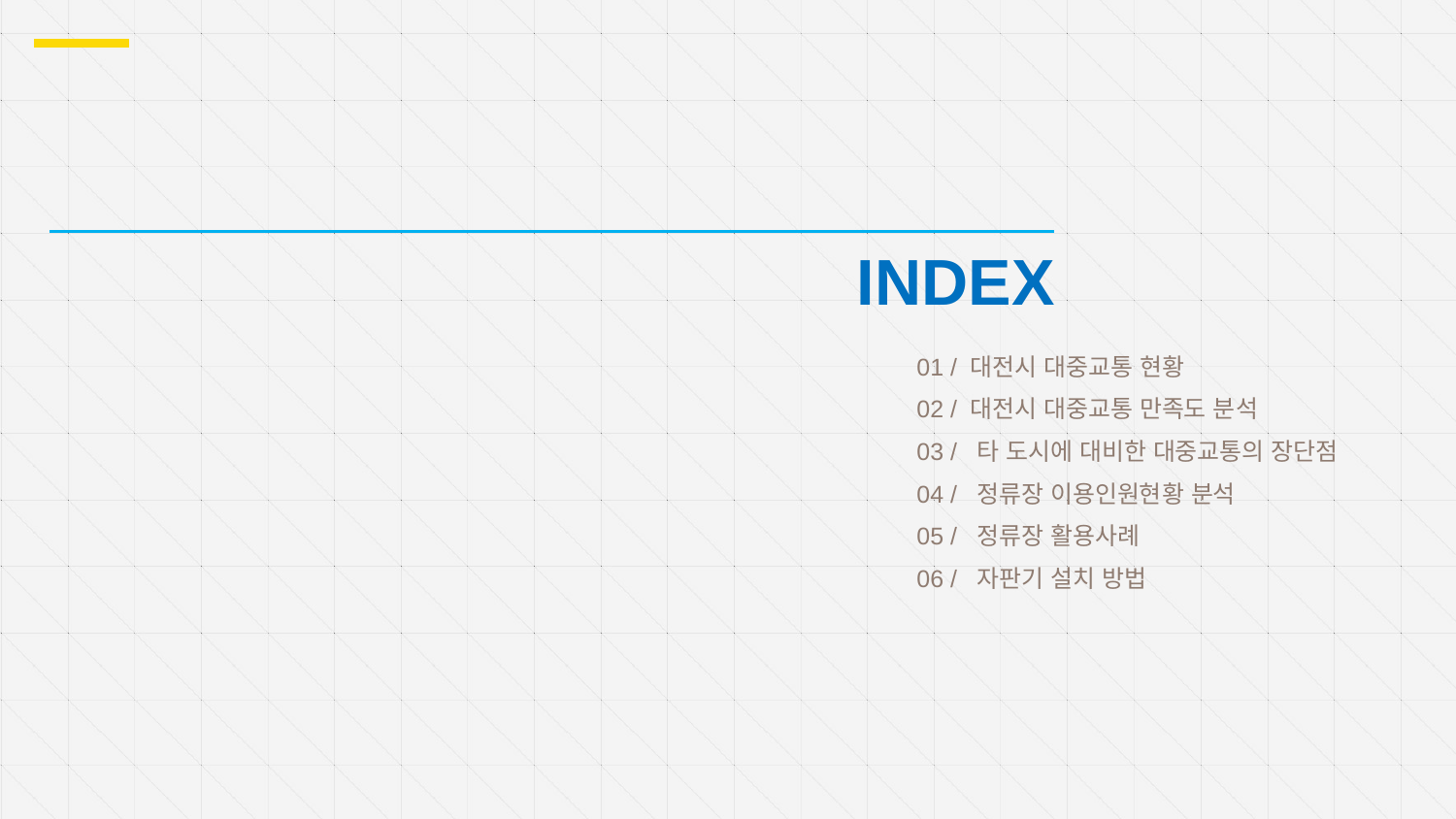

INDEX
01 / 대전시 대중교통 현황
02 / 대전시 대중교통 만족도 분석
03 /  타 도시에 대비한 대중교통의 장단점
04 /  정류장 이용인원현황 분석
05 /  정류장 활용사례
06 /  자판기 설치 방법